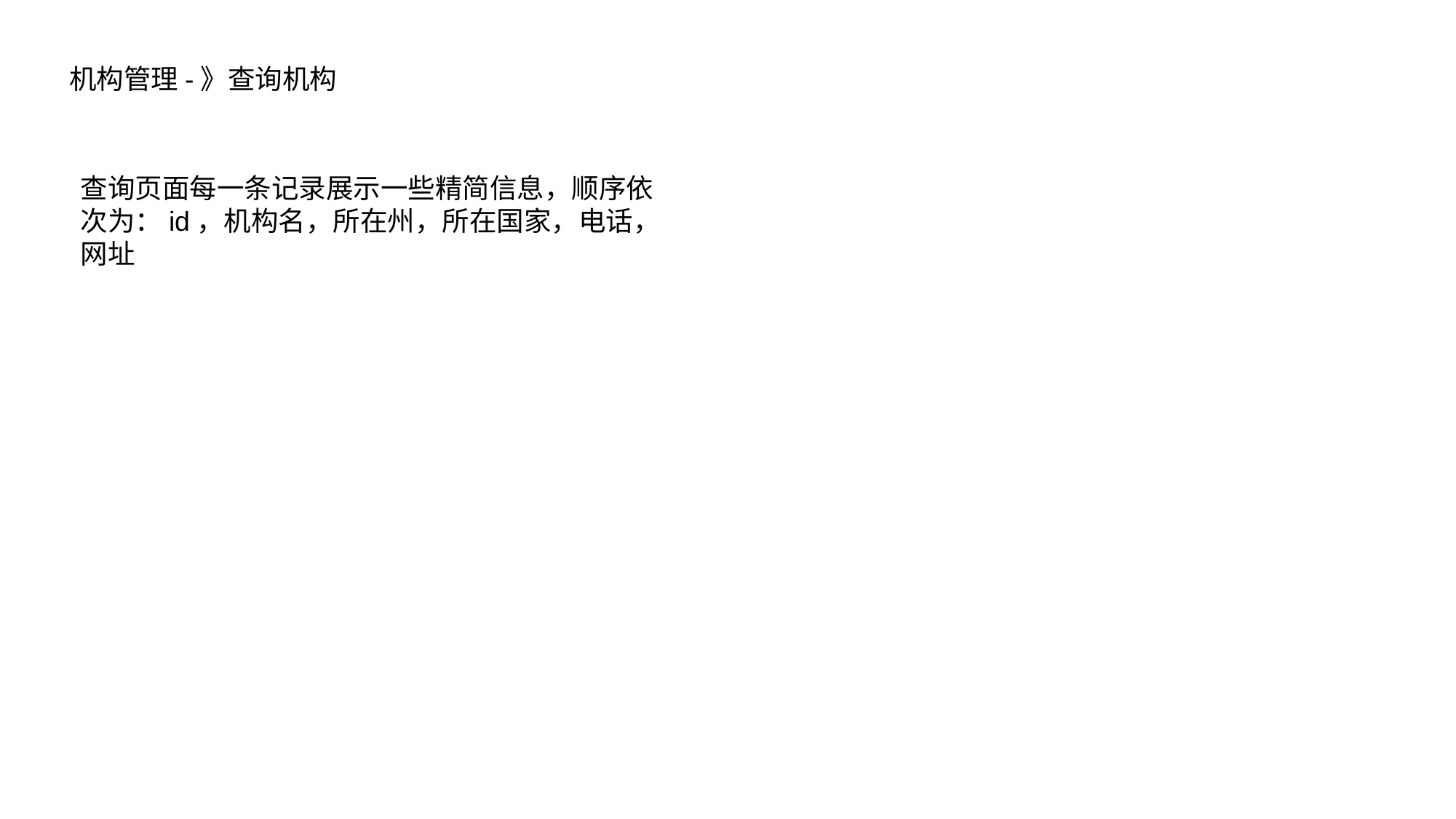

机构管理-》查询机构
查询页面每一条记录展示一些精简信息，顺序依次为：id，机构名，所在州，所在国家，电话，网址